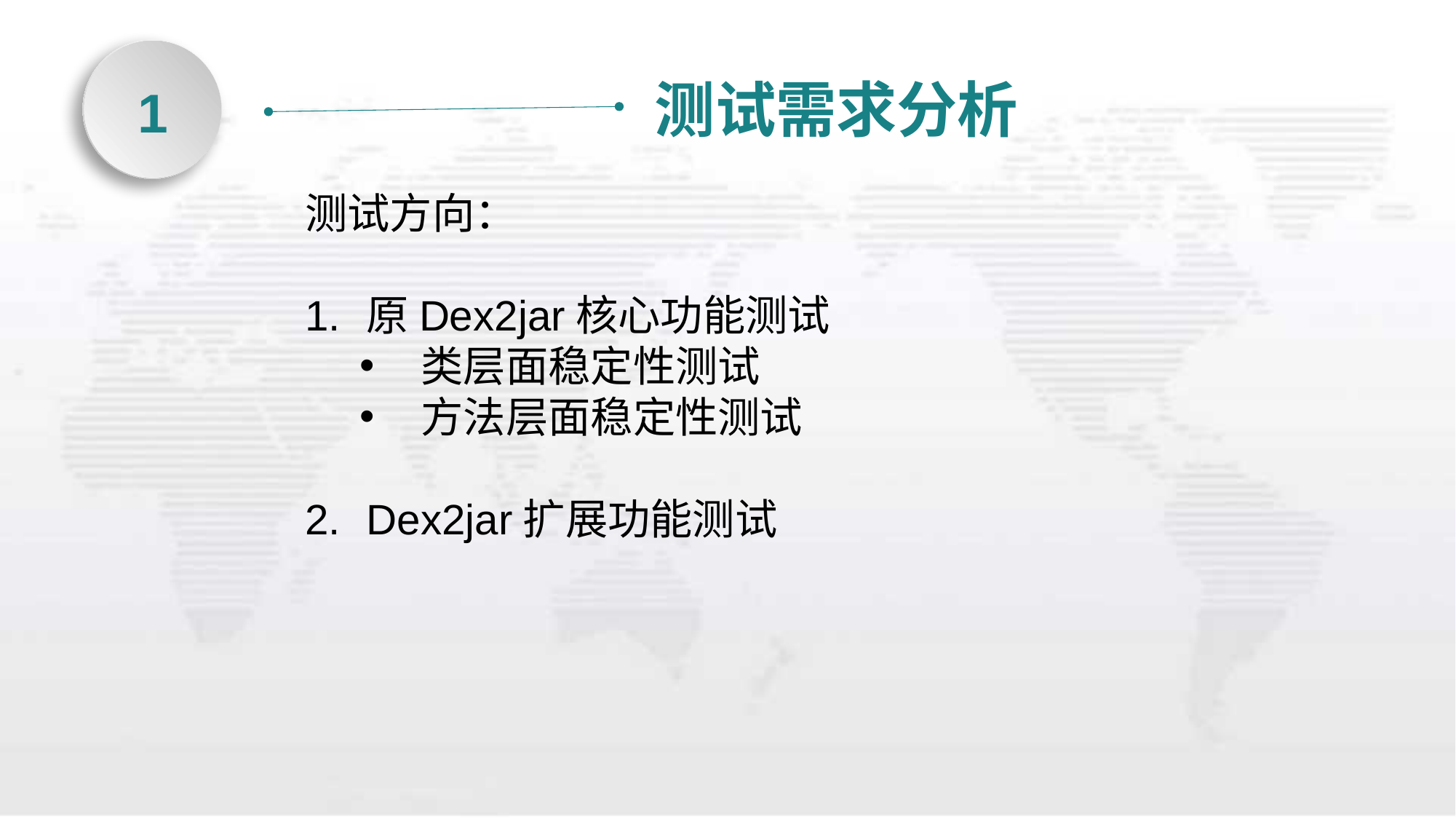

测试需求分析
1
测试方向：

原Dex2jar核心功能测试
类层面稳定性测试
方法层面稳定性测试

Dex2jar扩展功能测试